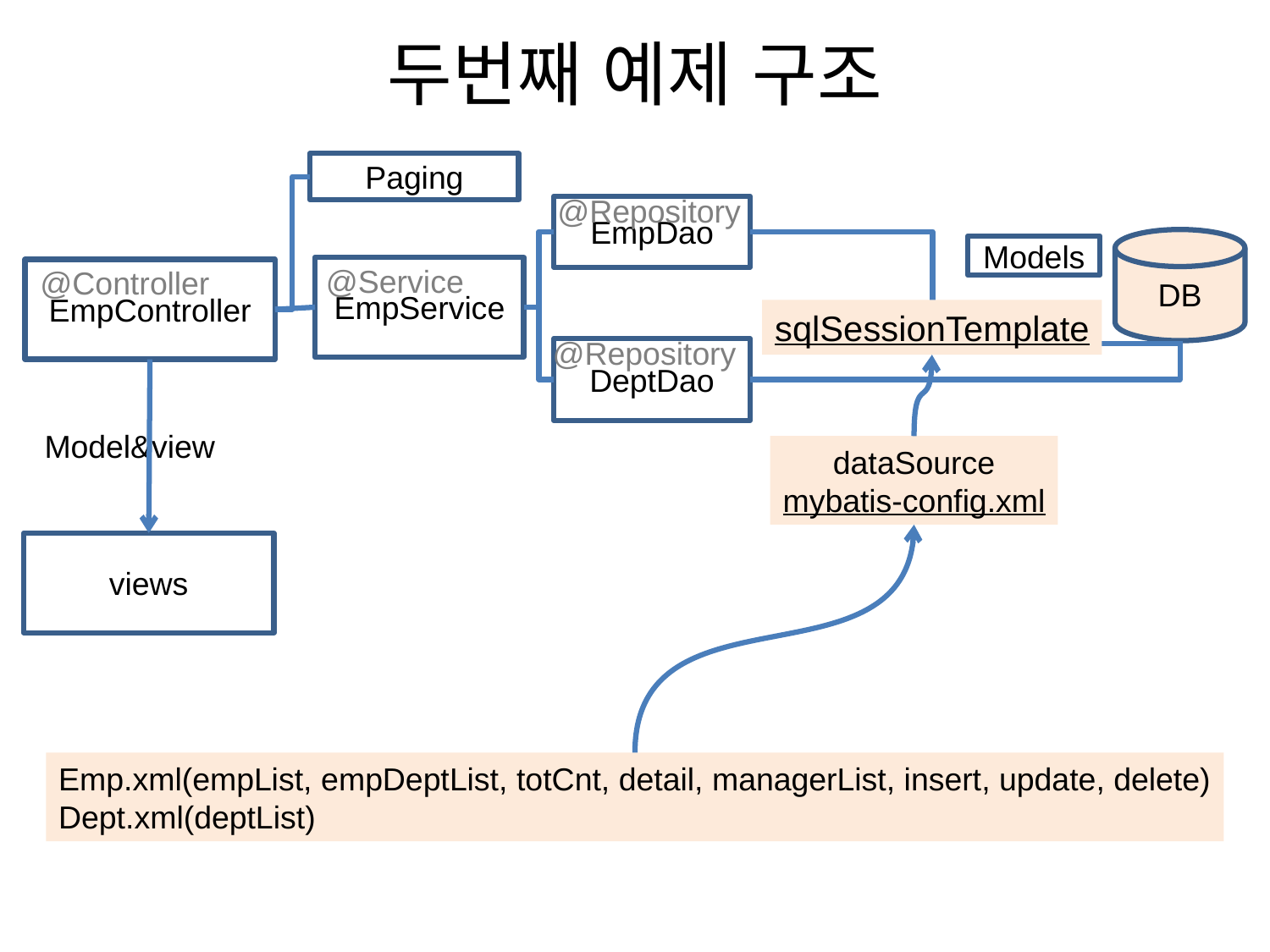

# 두번째 예제 구조
Paging
@Repository
EmpDao
DB
Models
@Service
@Controller
EmpService
EmpController
sqlSessionTemplate
@Repository
DeptDao
Model&view
dataSource
mybatis-config.xml
views
Emp.xml(empList, empDeptList, totCnt, detail, managerList, insert, update, delete)
Dept.xml(deptList)